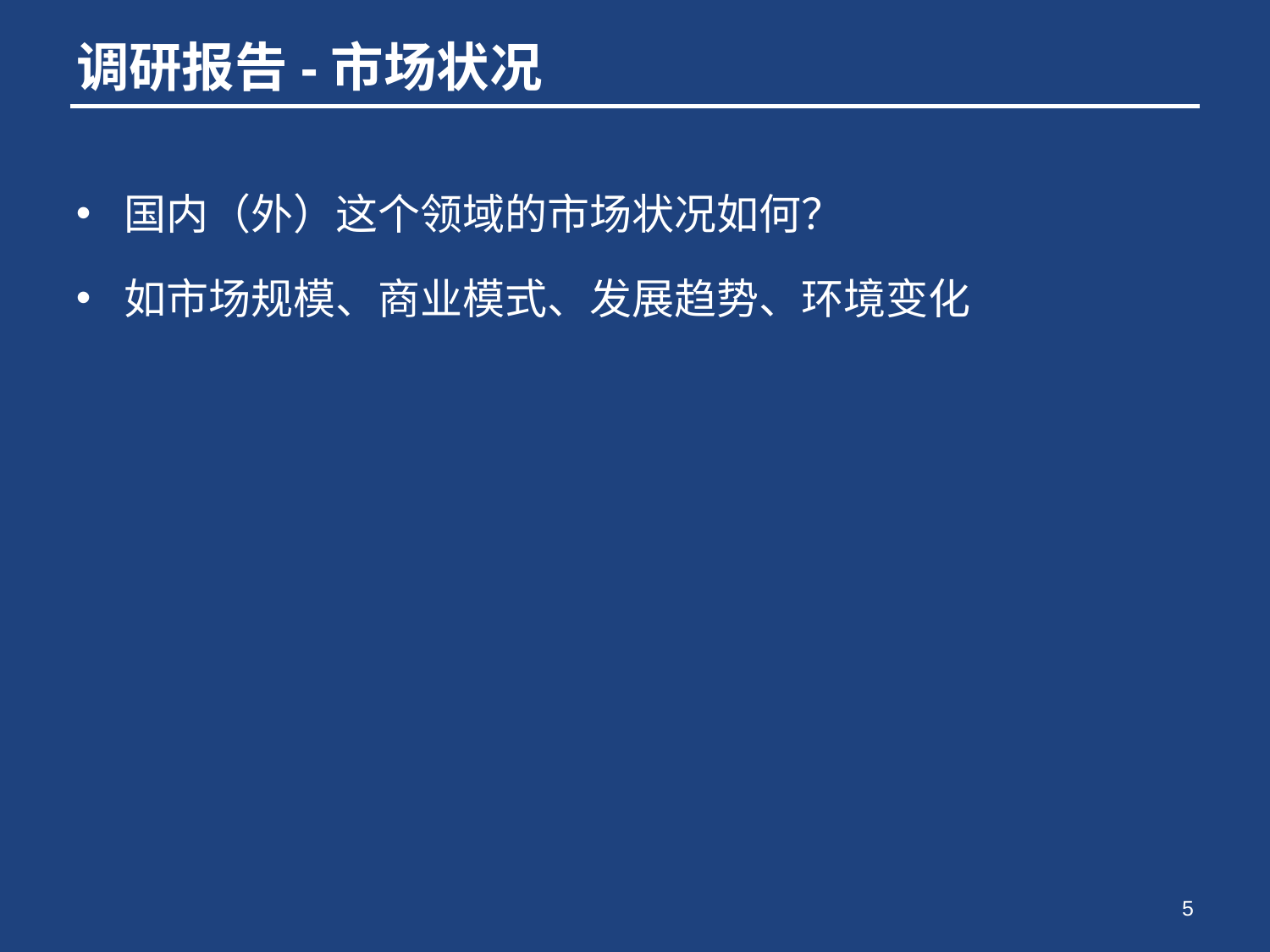

调研报告-市场状况
国内（外）这个领域的市场状况如何？
如市场规模、商业模式、发展趋势、环境变化
5